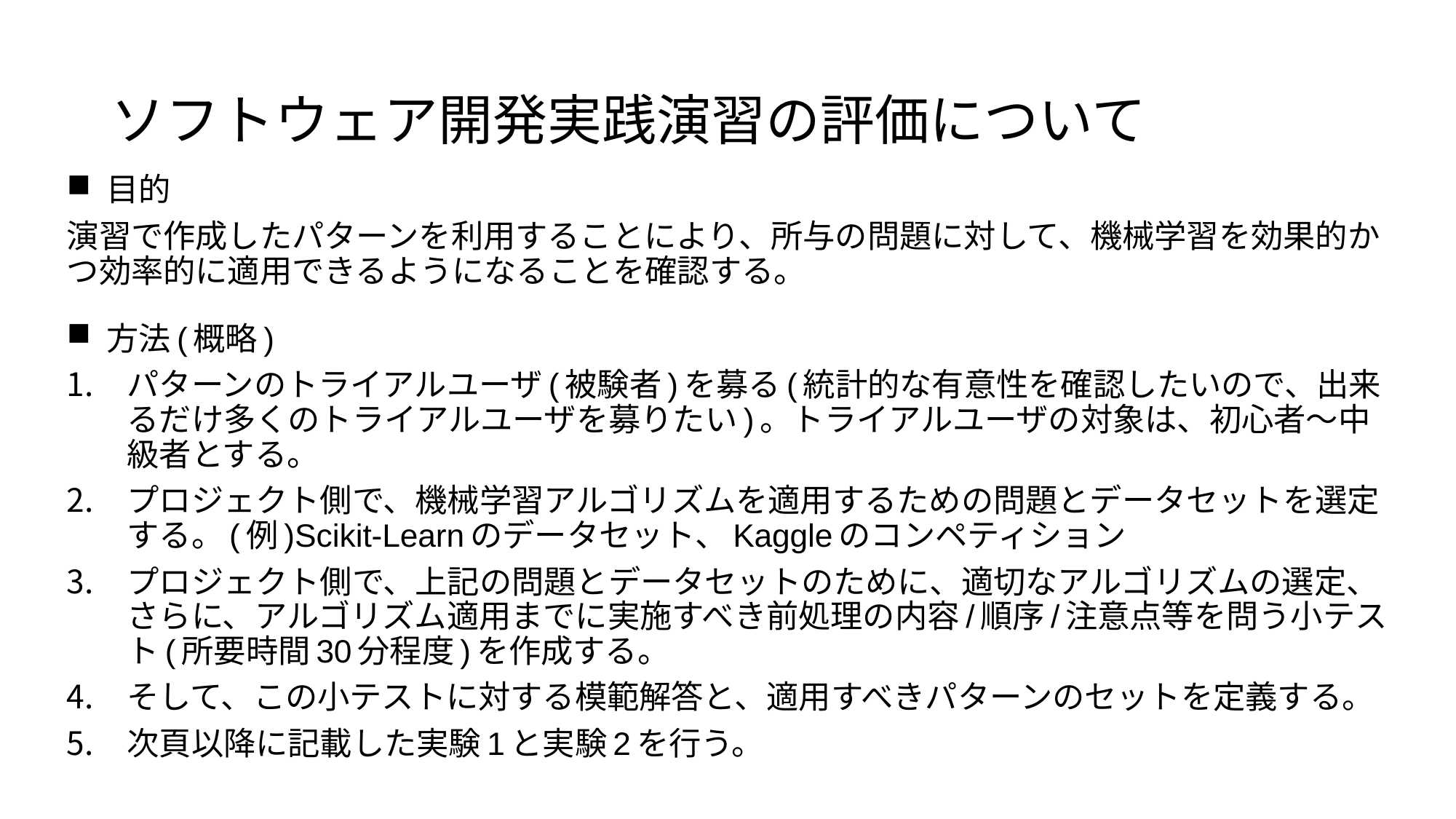

# ソフトウェア開発実践演習の評価について
 目的
演習で作成したパターンを利用することにより、所与の問題に対して、機械学習を効果的かつ効率的に適用できるようになることを確認する。

 方法(概略)
パターンのトライアルユーザ(被験者)を募る(統計的な有意性を確認したいので、出来るだけ多くのトライアルユーザを募りたい)。トライアルユーザの対象は、初心者～中級者とする。
プロジェクト側で、機械学習アルゴリズムを適用するための問題とデータセットを選定する。(例)Scikit-Learnのデータセット、Kaggleのコンペティション
プロジェクト側で、上記の問題とデータセットのために、適切なアルゴリズムの選定、さらに、アルゴリズム適用までに実施すべき前処理の内容/順序/注意点等を問う小テスト(所要時間30分程度)を作成する。
そして、この小テストに対する模範解答と、適用すべきパターンのセットを定義する。
次頁以降に記載した実験1と実験2を行う。